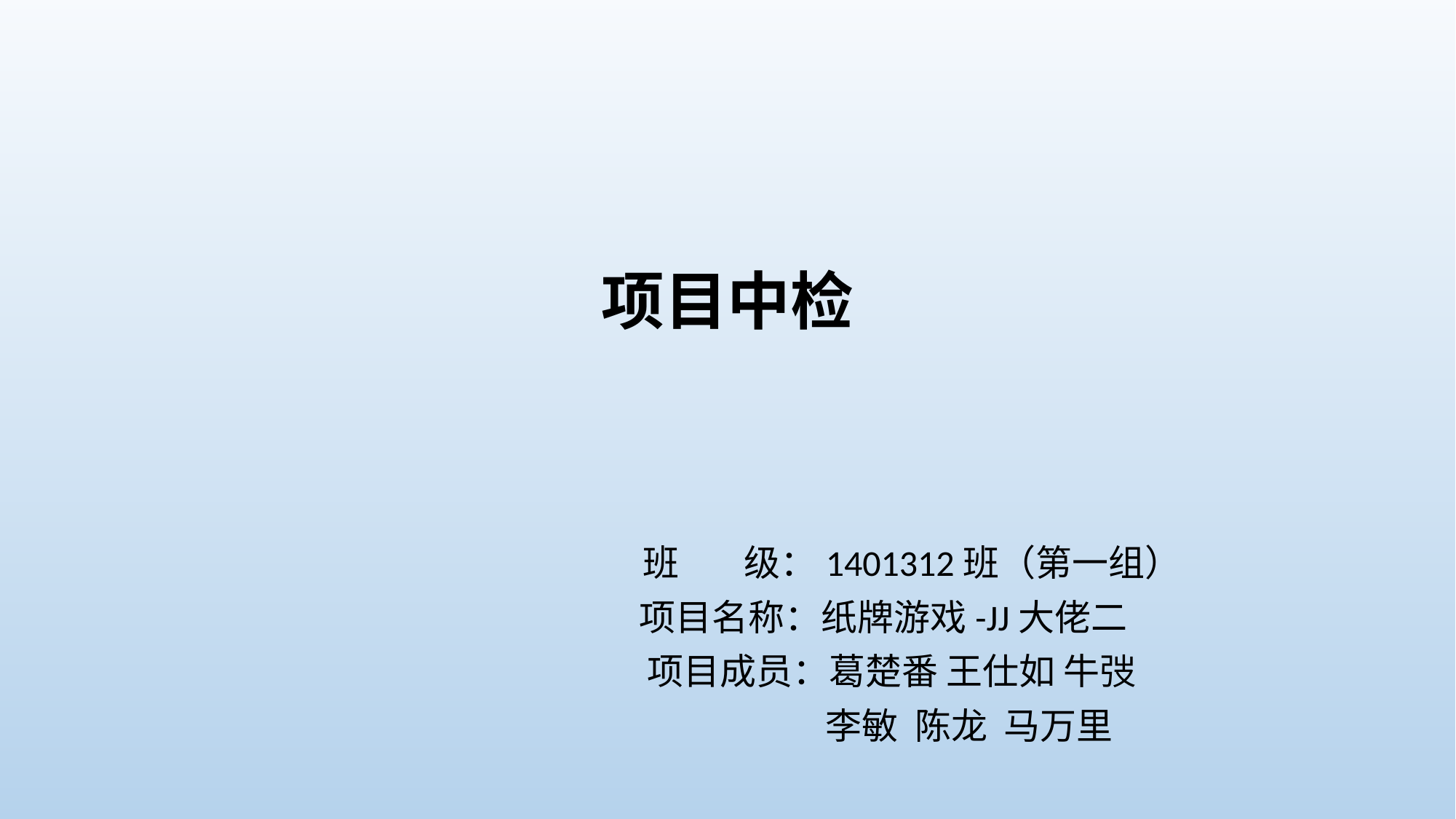

# 项目中检

                                            班        级：1401312班（第一组）
                                     项目名称：纸牌游戏-JJ大佬二
                                       项目成员：葛楚番 王仕如 牛弢
                                                          李敏  陈龙  马万里